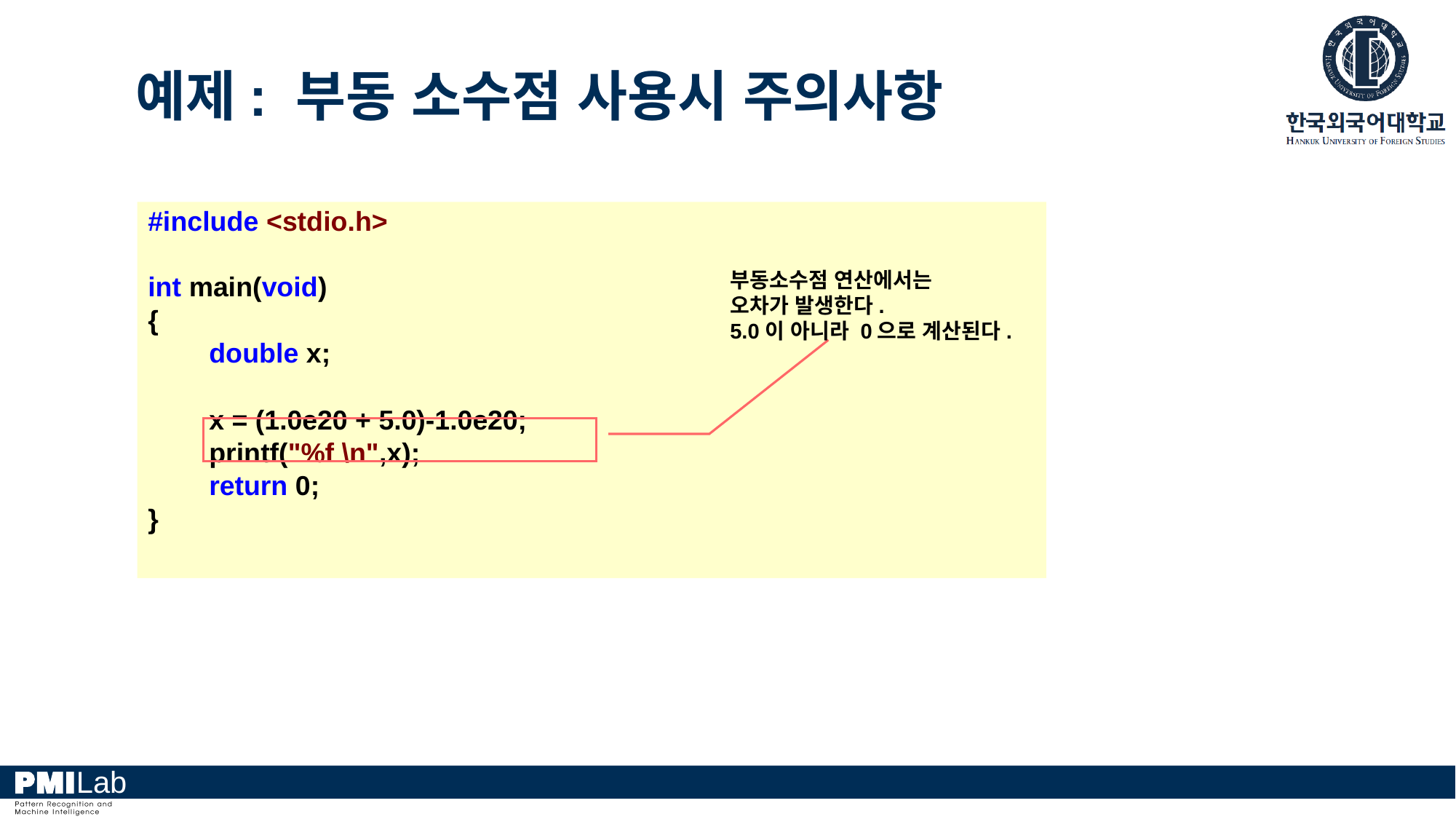

예제: 부동 소수점 사용시 주의사항
#include <stdio.h>

int main(void)
{
        double x;

        x = (1.0e20 + 5.0)-1.0e20;
        printf("%f \n",x);
        return 0;
}
부동소수점 연산에서는
오차가 발생한다.
5.0이 아니라 0으로 계산된다.